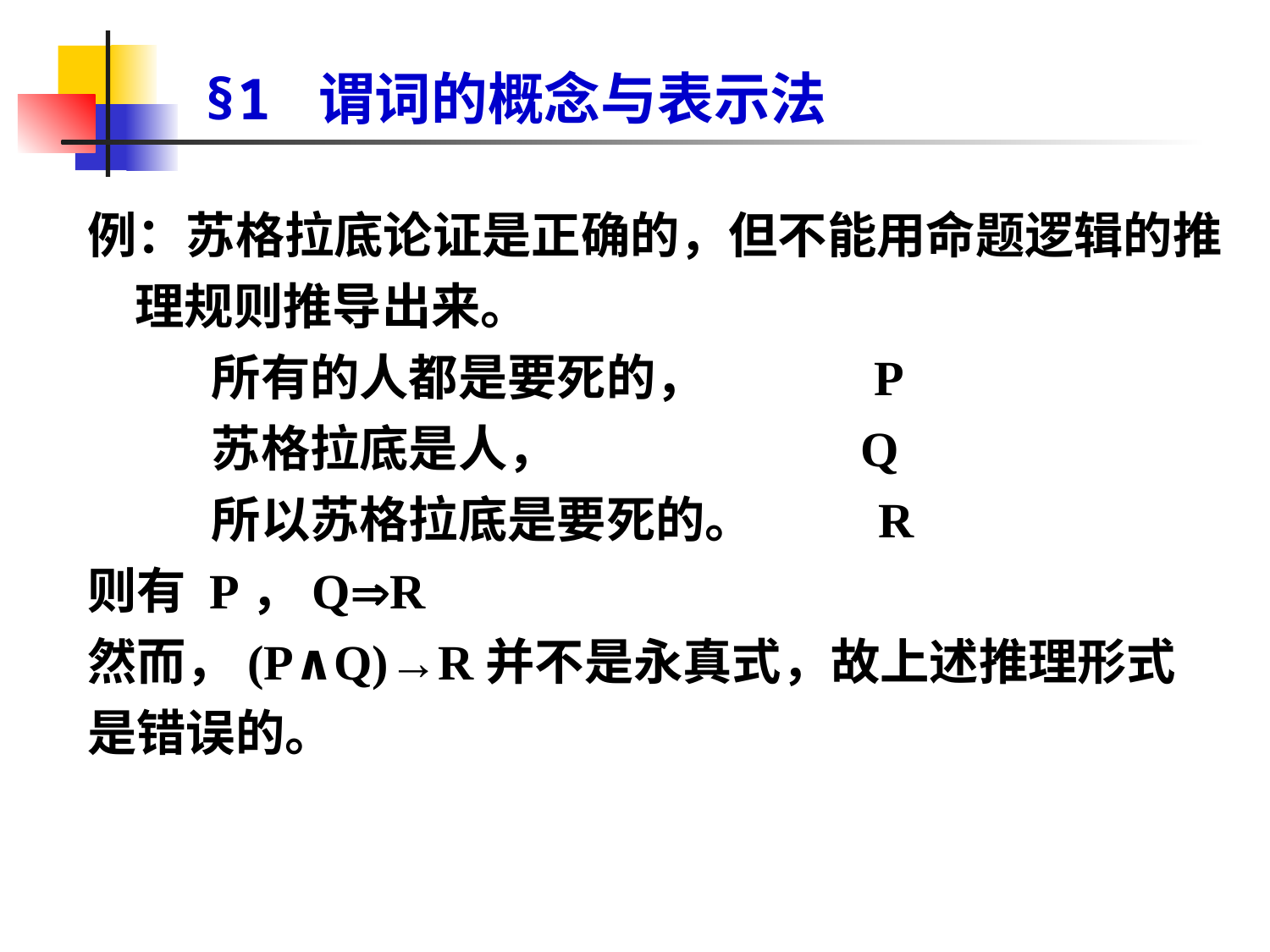

# §1 谓词的概念与表示法
例：苏格拉底论证是正确的，但不能用命题逻辑的推理规则推导出来。
          所有的人都是要死的，              P
          苏格拉底是人，                          Q
          所以苏格拉底是要死的。          R
则有 P，Q⇒R
然而，(P∧Q)→R并不是永真式，故上述推理形式
是错误的。
4